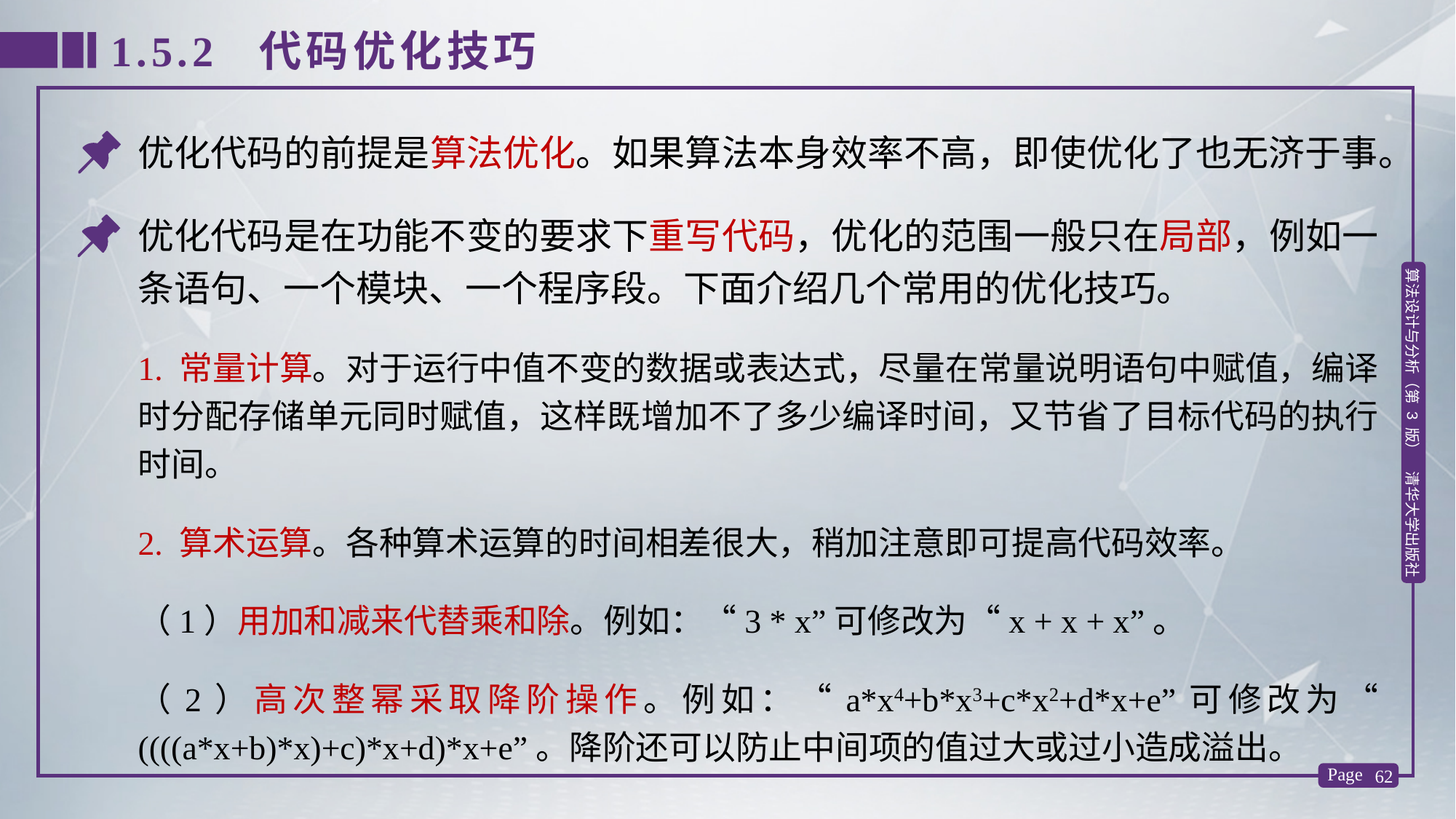

1.5.2  代码优化技巧
优化代码的前提是算法优化。如果算法本身效率不高，即使优化了也无济于事。
优化代码是在功能不变的要求下重写代码，优化的范围一般只在局部，例如一条语句、一个模块、一个程序段。下面介绍几个常用的优化技巧。
1. 常量计算。对于运行中值不变的数据或表达式，尽量在常量说明语句中赋值，编译时分配存储单元同时赋值，这样既增加不了多少编译时间，又节省了目标代码的执行时间。
2. 算术运算。各种算术运算的时间相差很大，稍加注意即可提高代码效率。
（1）用加和减来代替乘和除。例如：“3 * x”可修改为“x + x + x”。
（2）高次整幂采取降阶操作。例如：“a*x4+b*x3+c*x2+d*x+e”可修改为“ ((((a*x+b)*x)+c)*x+d)*x+e”。降阶还可以防止中间项的值过大或过小造成溢出。